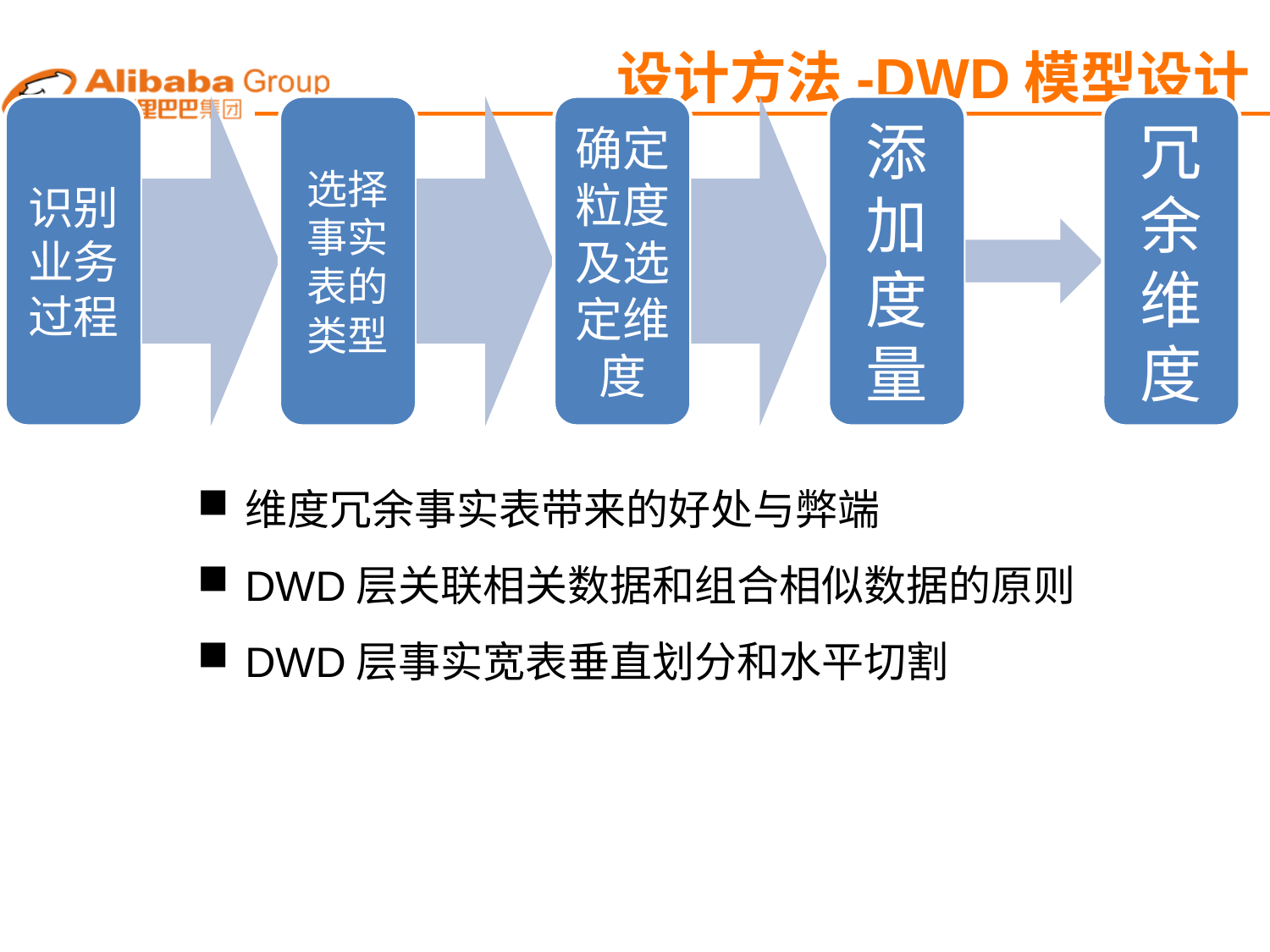

设计方法-DWD模型设计
识别业务过程
选择事实表的类型
确定粒度及选定维度
添加度量
冗余维度
流量
维度冗余事实表带来的好处与弊端
DWD层关联相关数据和组合相似数据的原则
DWD层事实宽表垂直划分和水平切割

交易